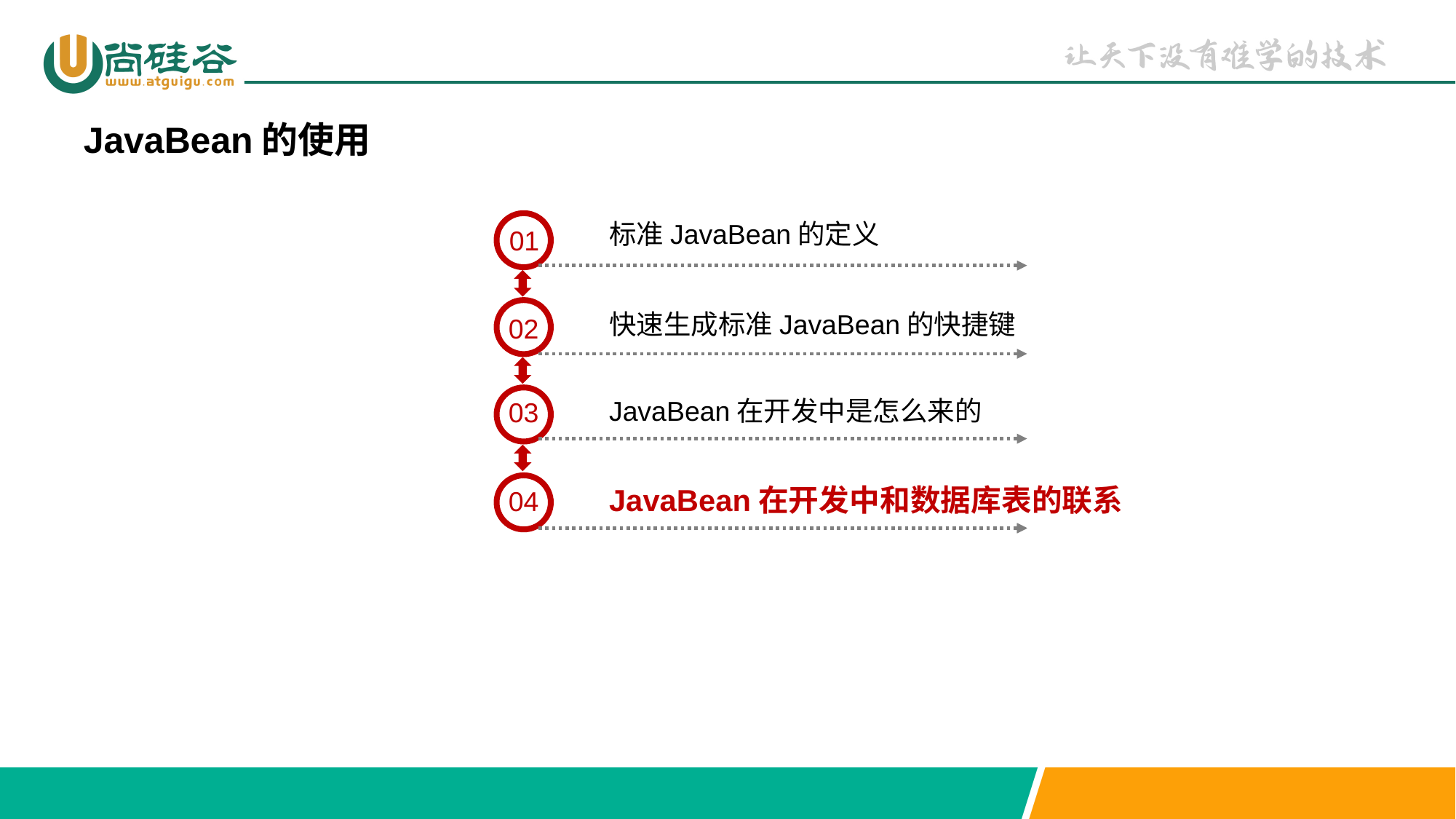

JavaBean的使用

标准JavaBean的定义
01

快速生成标准JavaBean的快捷键
02

JavaBean在开发中是怎么来的
03

JavaBean在开发中和数据库表的联系
04